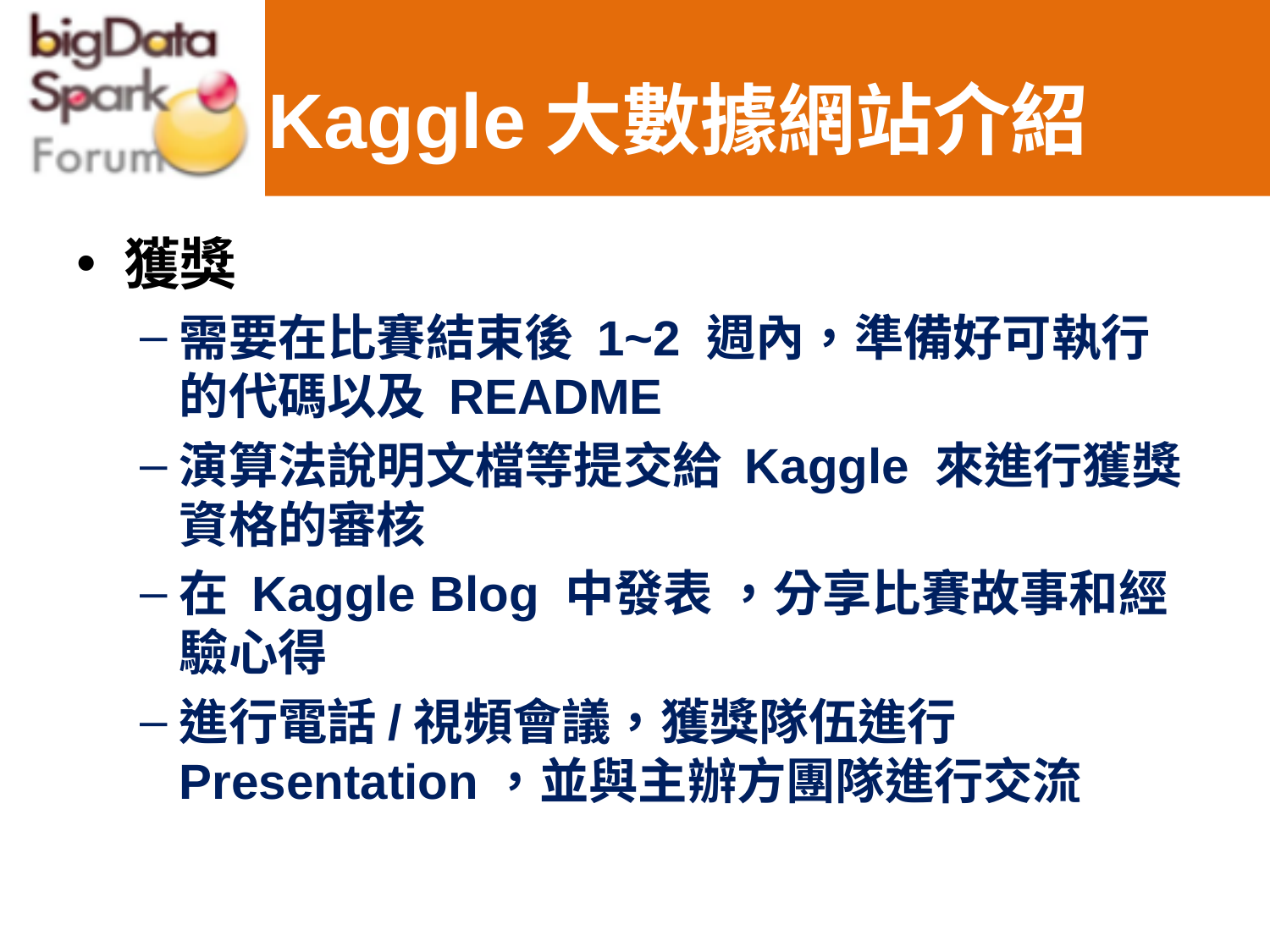

# Kaggle大數據網站介紹
獲獎
需要在比賽結束後 1~2 週內，準備好可執行的代碼以及 README
演算法說明文檔等提交給 Kaggle 來進行獲獎資格的審核
在 Kaggle Blog 中發表 ，分享比賽故事和經驗心得
進行電話/視頻會議，獲獎隊伍進行 Presentation，並與主辦方團隊進行交流